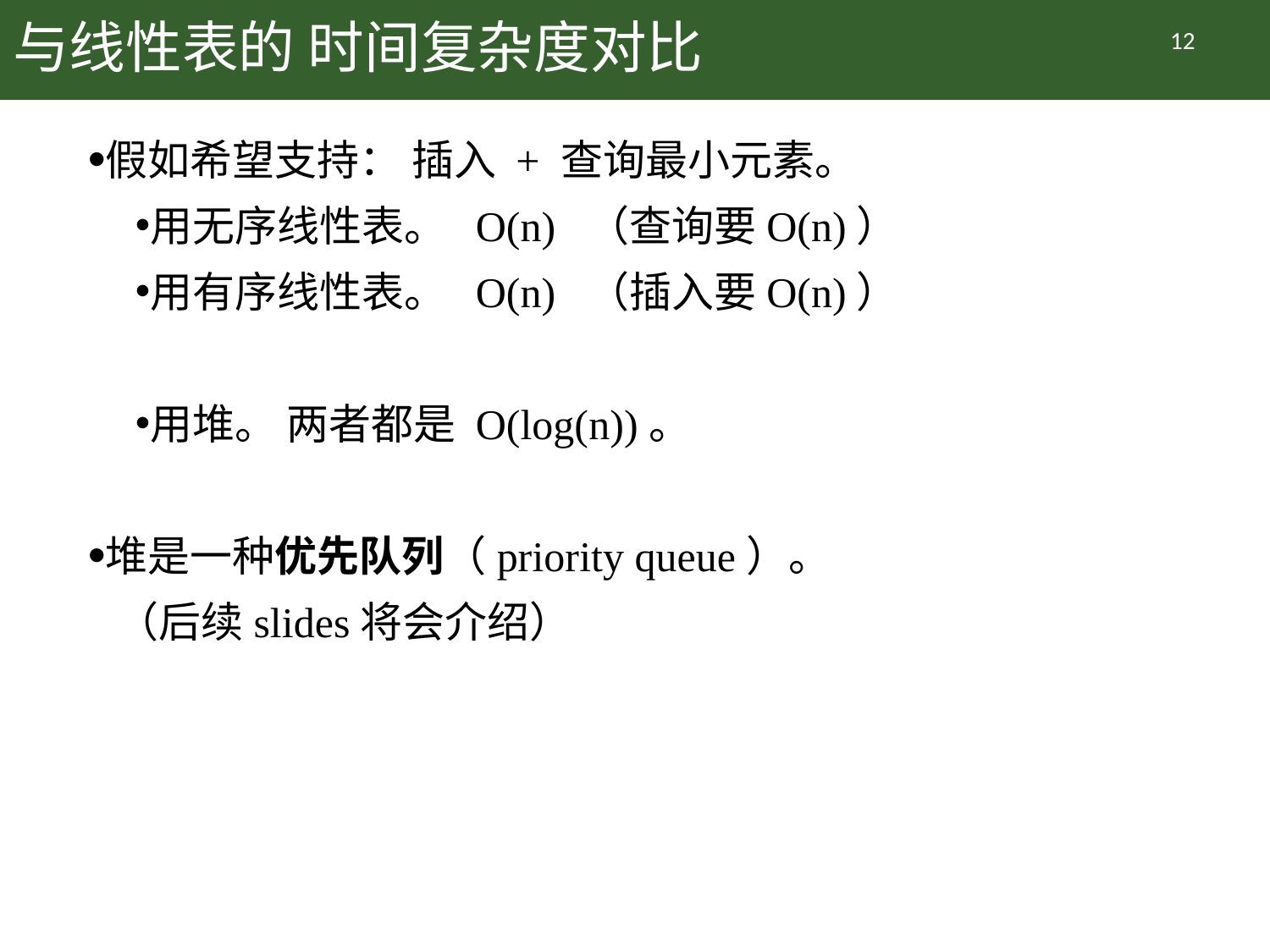

# 与线性表的 时间复杂度对比
12
假如希望支持： 插入 + 查询最小元素。
用无序线性表。  O(n)  （查询要O(n)）
用有序线性表。  O(n)  （插入要O(n)）

用堆。 两者都是 O(log(n))。

堆是一种优先队列（priority queue）。
   （后续slides将会介绍）